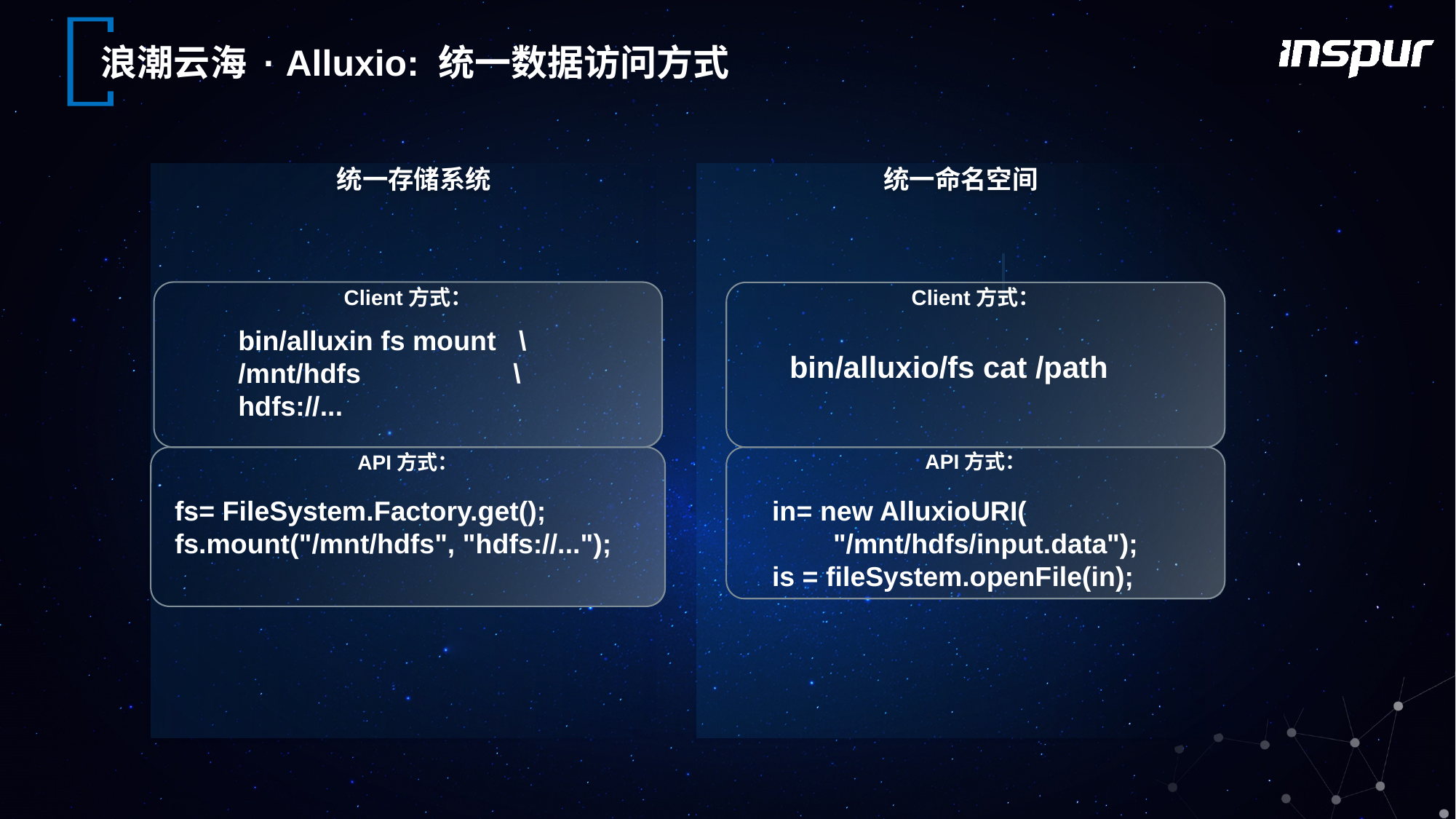

浪潮云海 · Alluxio: 统一数据访问方式
统一存储系统
统一命名空间
Client方式：
Client方式：
bin/alluxin fs mount   \
/mnt/hdfs                    \
hdfs://...
bin/alluxio/fs cat /path
API方式：
API方式：
fs= FileSystem.Factory.get();
fs.mount("/mnt/hdfs", "hdfs://...");
in= new AlluxioURI(
        "/mnt/hdfs/input.data");
is = fileSystem.openFile(in);